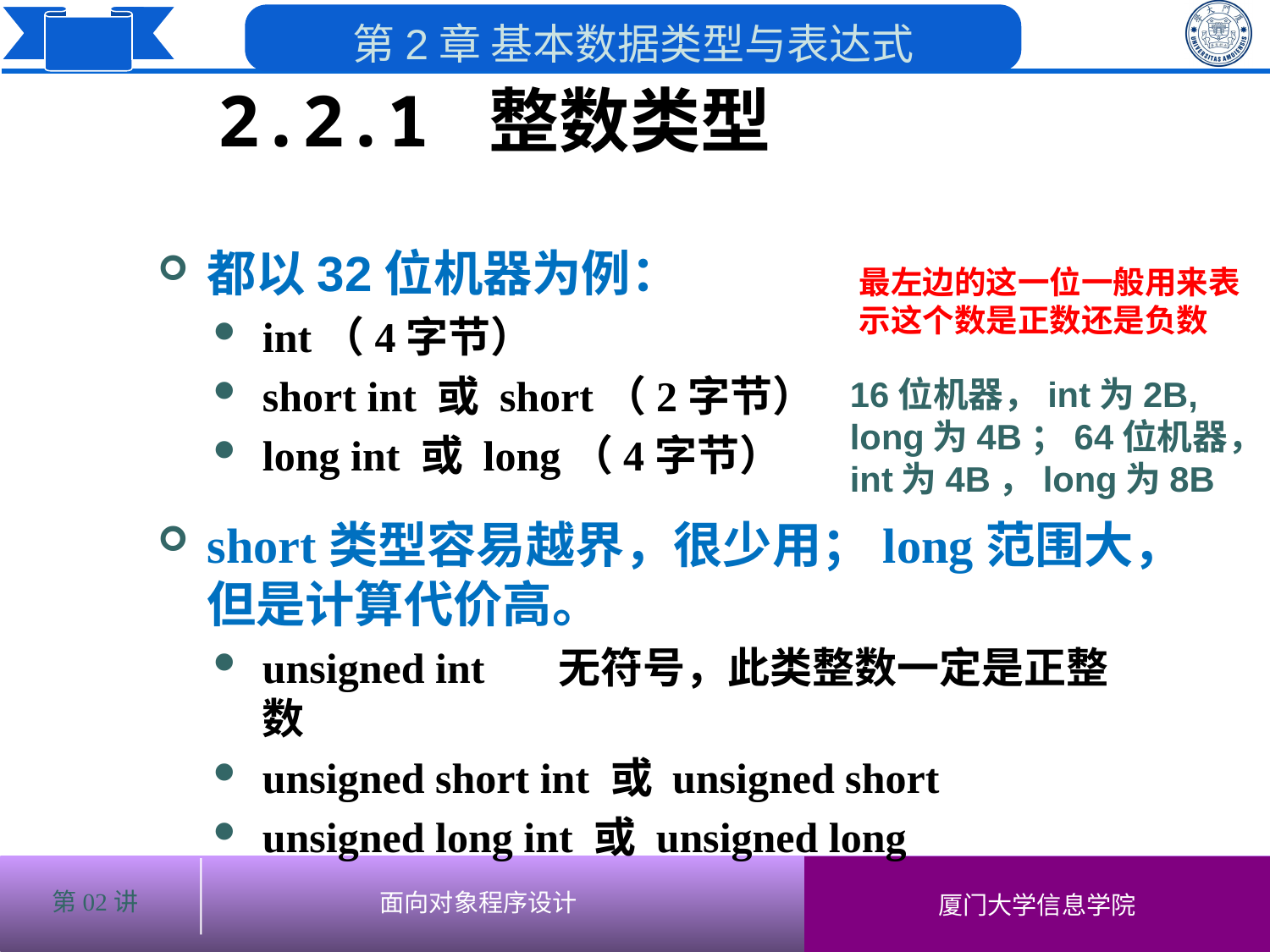

# 2.2.1 整数类型
都以32位机器为例：
int（4字节）
short int 或 short（2字节）
long int 或 long（4字节）

short类型容易越界，很少用；long范围大，但是计算代价高。
unsigned int      无符号，此类整数一定是正整数
unsigned short int 或 unsigned short
unsigned long int 或 unsigned long

最左边的这一位一般用来表示这个数是正数还是负数
16位机器，int为2B, long为4B；64位机器，int为4B，long为8B
8